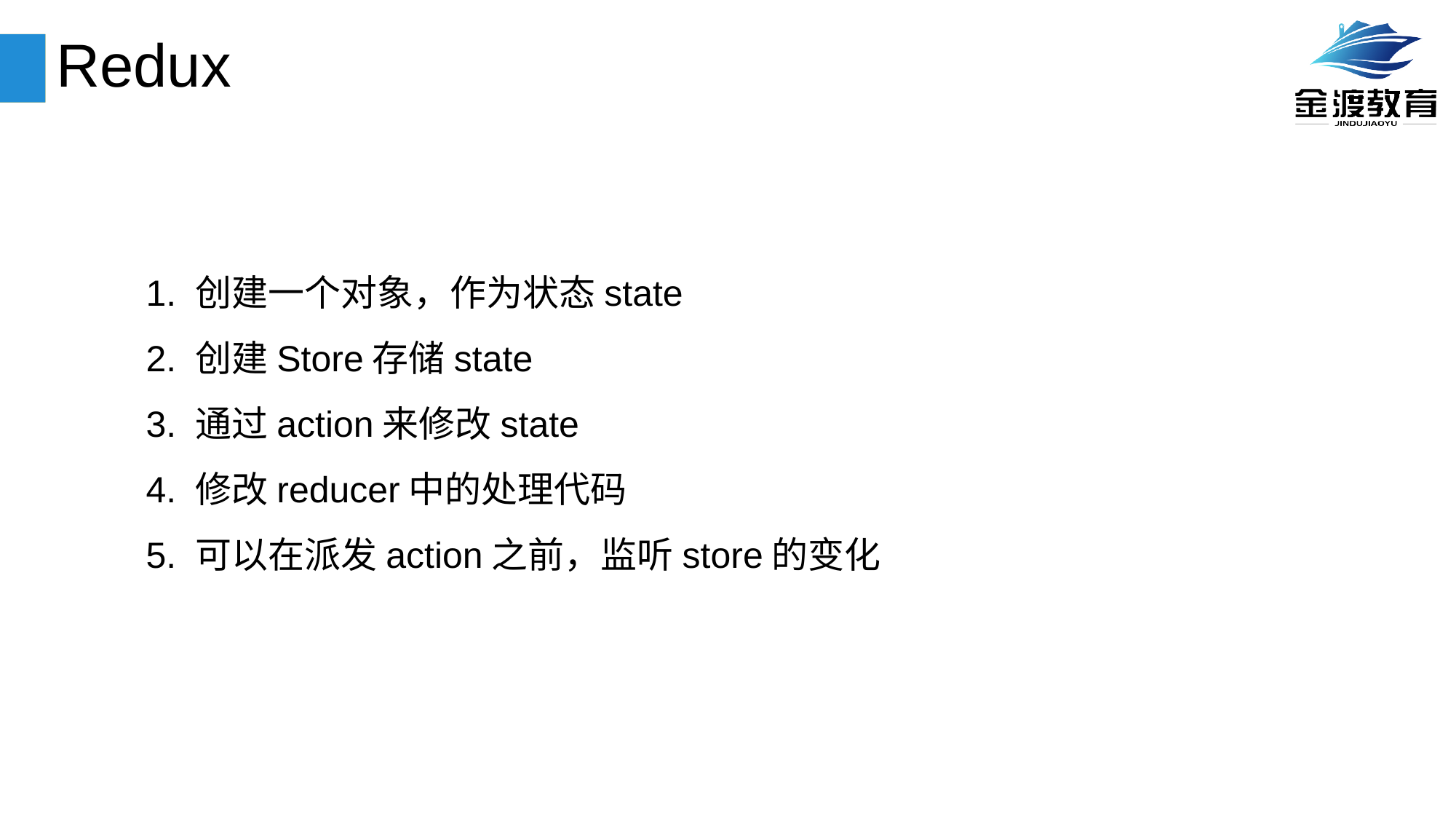

# Redux
1. 创建一个对象，作为状态state
2. 创建Store存储state
3. 通过action来修改state
4. 修改reducer中的处理代码
5. 可以在派发action之前，监听store的变化